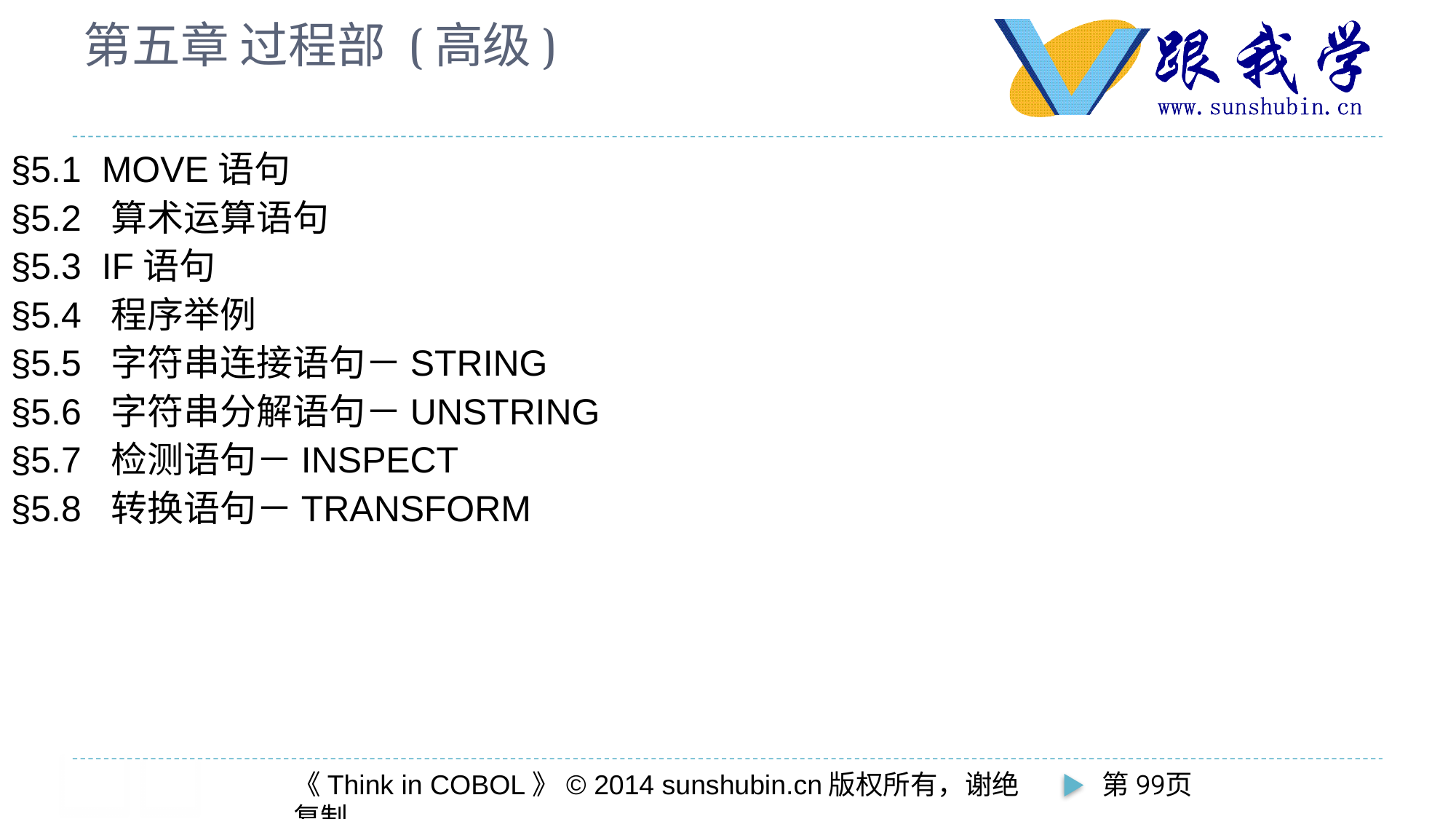

# 第五章 过程部 (高级)
§5.1  MOVE语句
§5.2  算术运算语句
§5.3  IF语句
§5.4  程序举例
§5.5  字符串连接语句－STRING
§5.6  字符串分解语句－UNSTRING
§5.7  检测语句－INSPECT
§5.8  转换语句－TRANSFORM